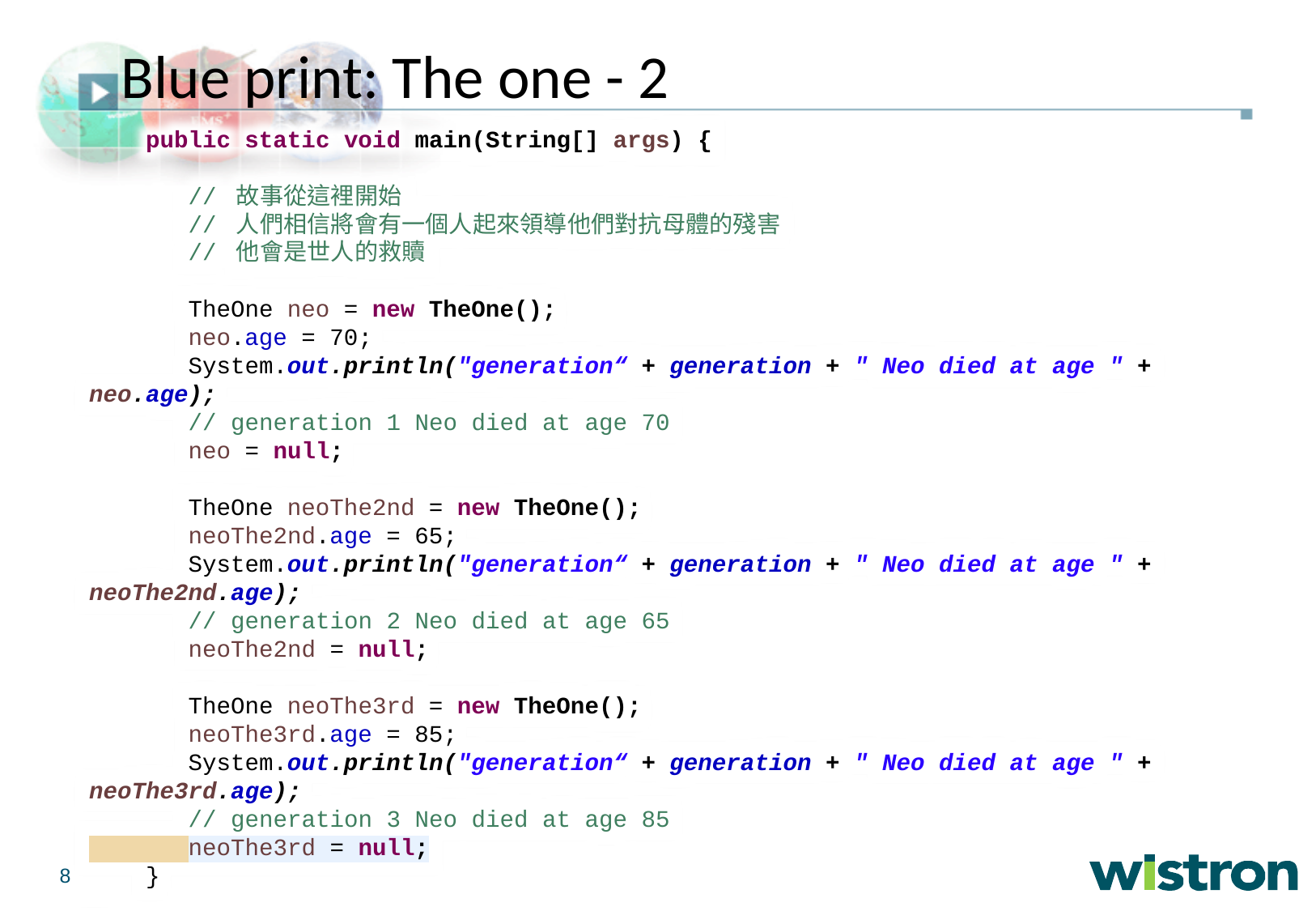

Blue print: The one - 2
    public static void main(String[] args) {

       // 故事從這裡開始
       // 人們相信將會有一個人起來領導他們對抗母體的殘害
       // 他會是世人的救贖

       TheOne neo = new TheOne();
       neo.age = 70;
       System.out.println("generation“ + generation + " Neo died at age " + neo.age);
       // generation 1 Neo died at age 70
       neo = null;

       TheOne neoThe2nd = new TheOne();
       neoThe2nd.age = 65;
       System.out.println("generation“ + generation + " Neo died at age " + neoThe2nd.age);
       // generation 2 Neo died at age 65
       neoThe2nd = null;

       TheOne neoThe3rd = new TheOne();
       neoThe3rd.age = 85;
       System.out.println("generation“ + generation + " Neo died at age " + neoThe3rd.age);
       // generation 3 Neo died at age 85
       neoThe3rd = null;
    }

}